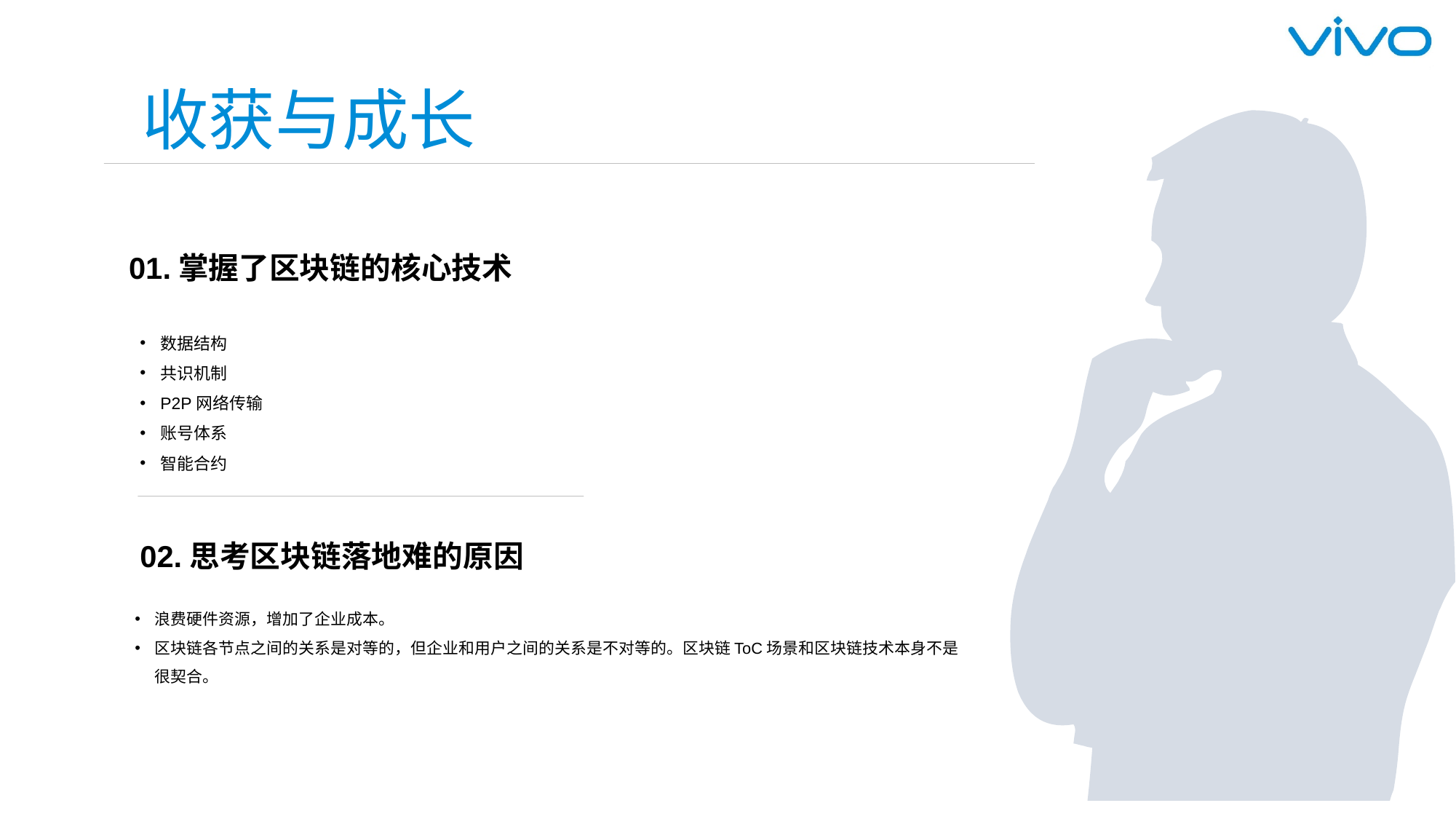

# 收获与成长

01.掌握了区块链的核心技术
数据结构
共识机制
P2P网络传输
账号体系
智能合约

02.思考区块链落地难的原因
浪费硬件资源，增加了企业成本。
区块链各节点之间的关系是对等的，但企业和用户之间的关系是不对等的。区块链ToC场景和区块链技术本身不是很契合。